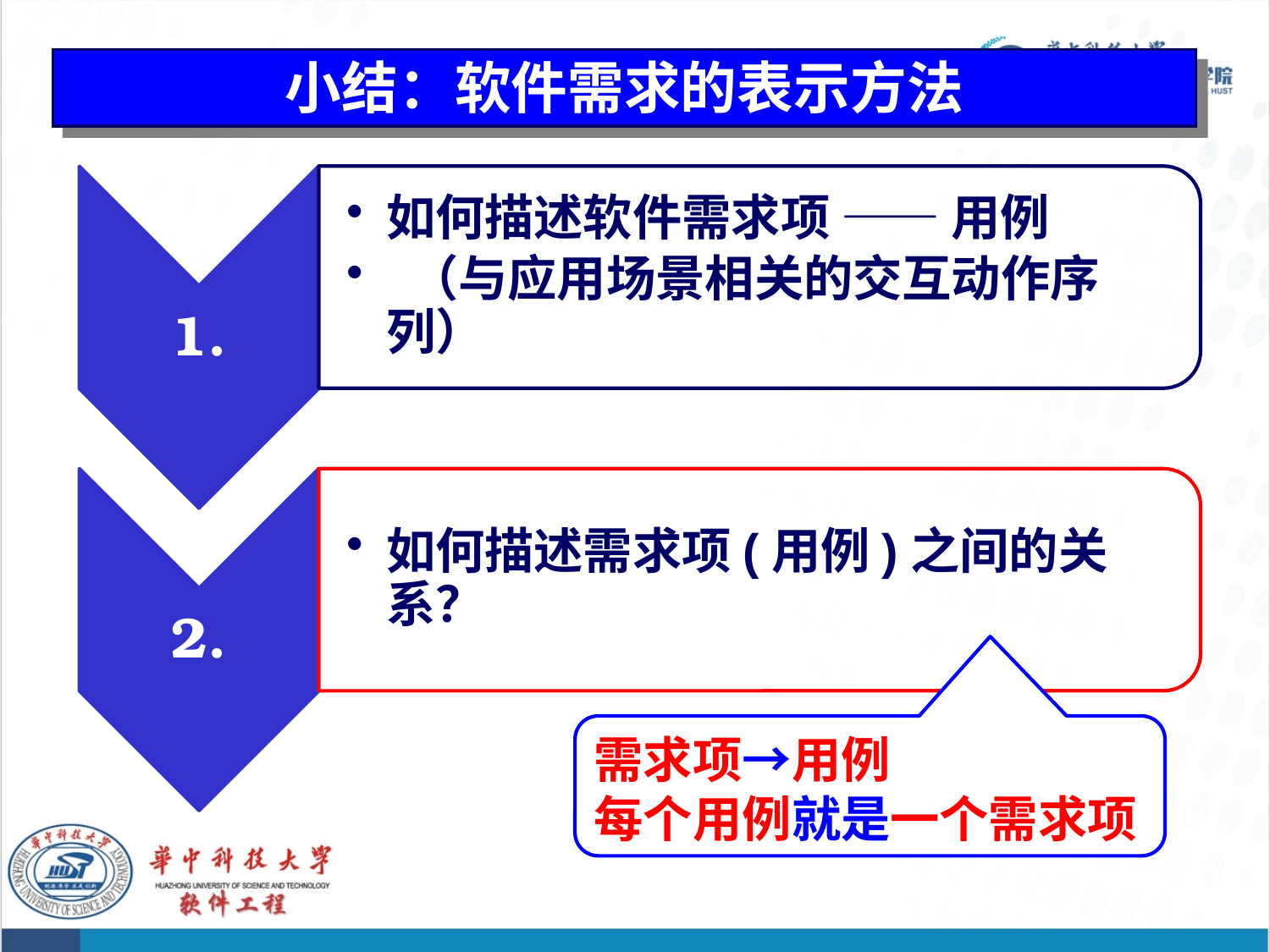

# 小结：软件需求的表示方法
1.
如何描述软件需求项 —— 用例
 （与应用场景相关的交互动作序列）
2.
如何描述需求项(用例)之间的关系？
需求项→用例
每个用例就是一个需求项